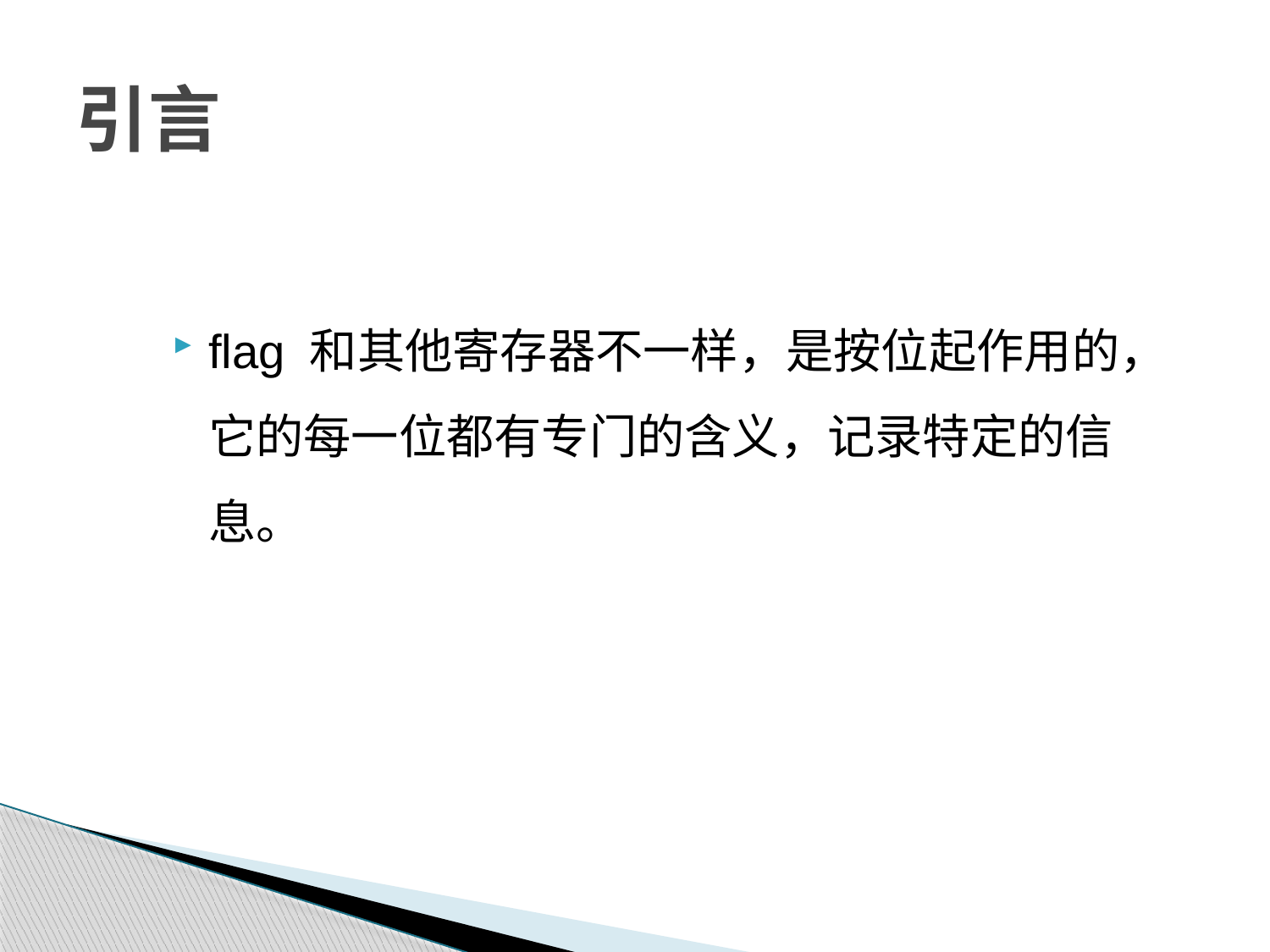

# 引言
flag 和其他寄存器不一样，是按位起作用的，它的每一位都有专门的含义，记录特定的信息。